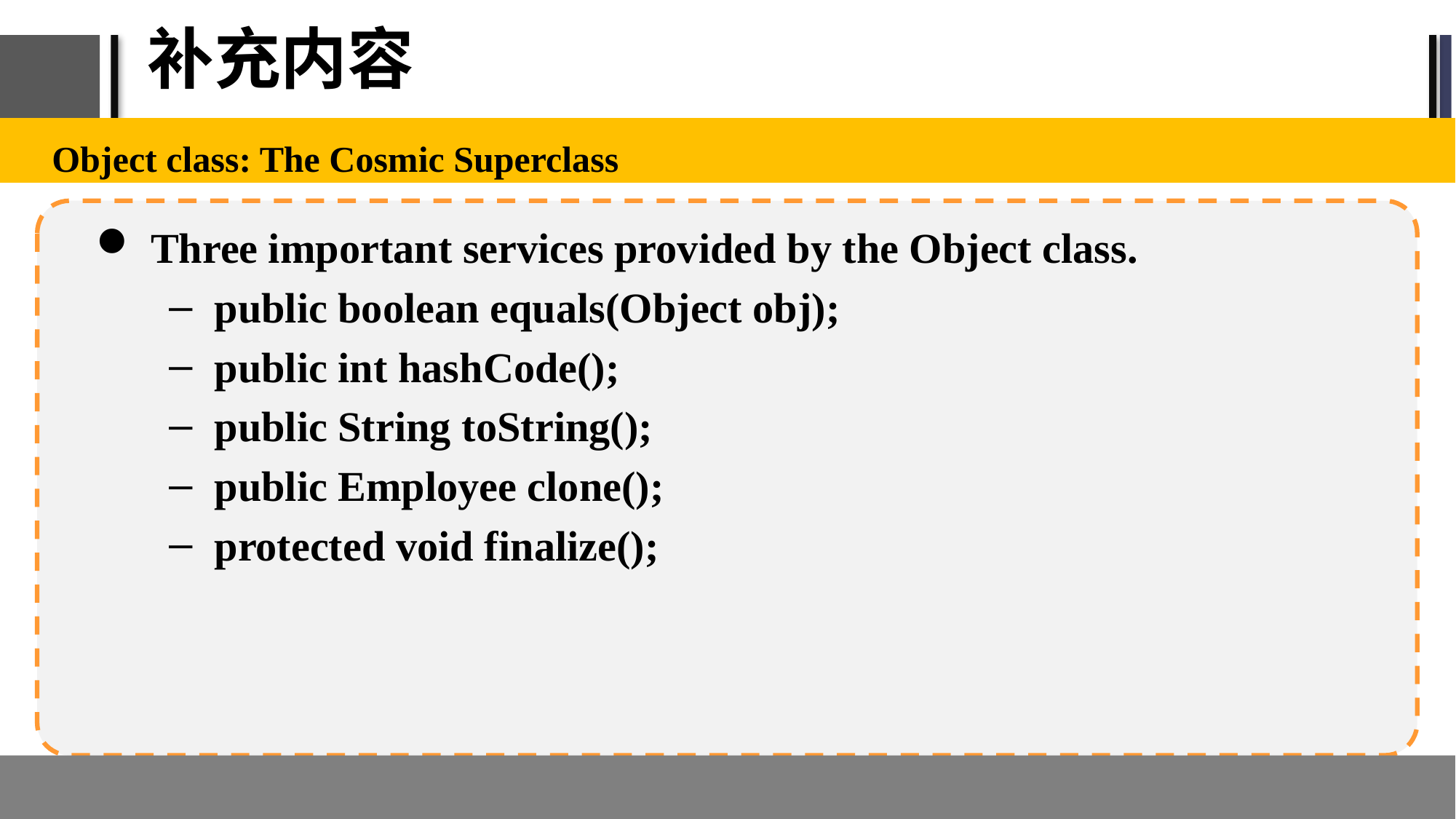

# 补充内容

Object class: The Cosmic Superclass

Three important services provided by the Object class.
public boolean equals(Object obj);
public int hashCode();
public String toString();
public Employee clone();
protected void finalize();